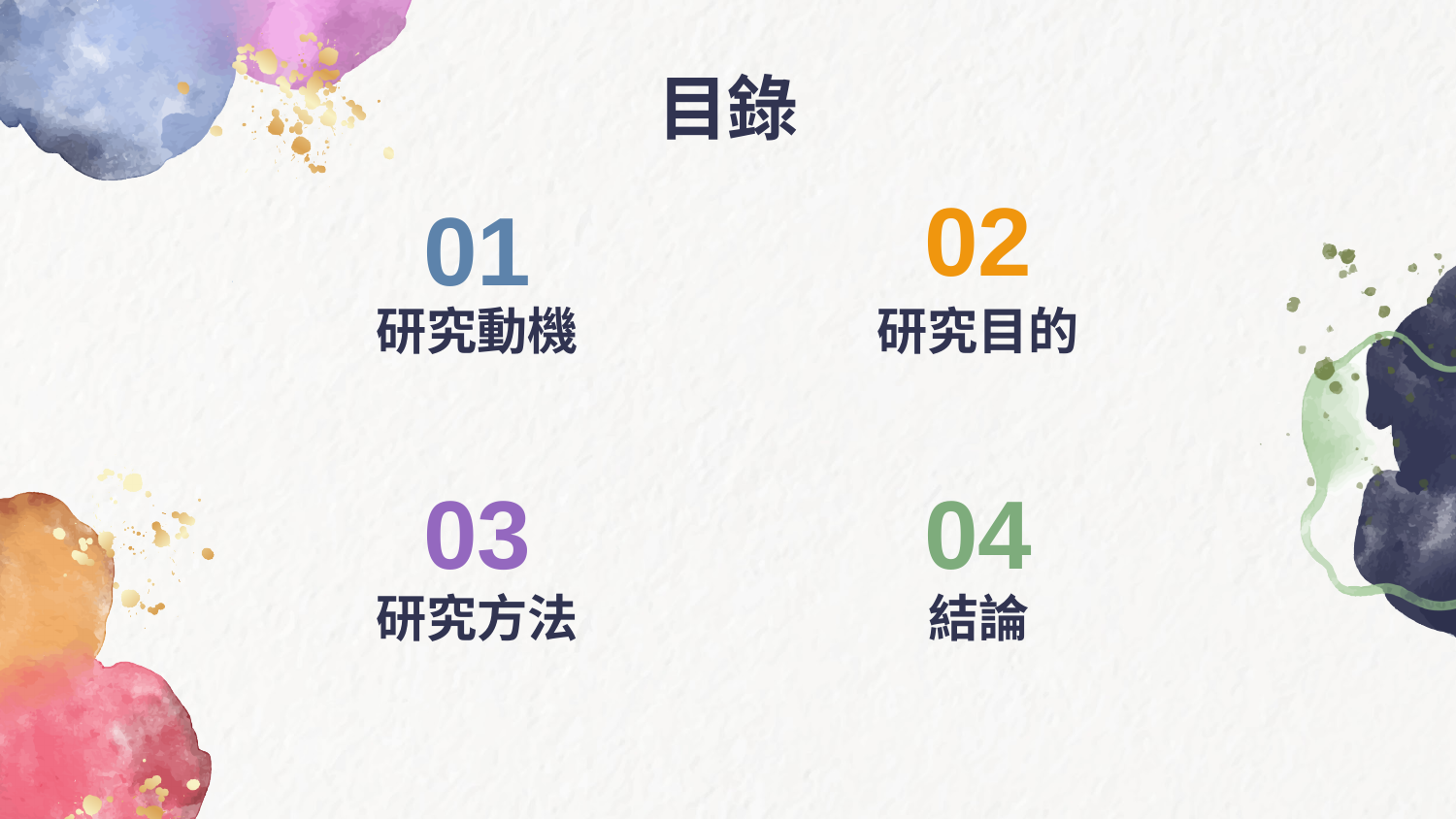

目錄
02
# 01

研究動機
研究目的

03
04
研究方法
結論